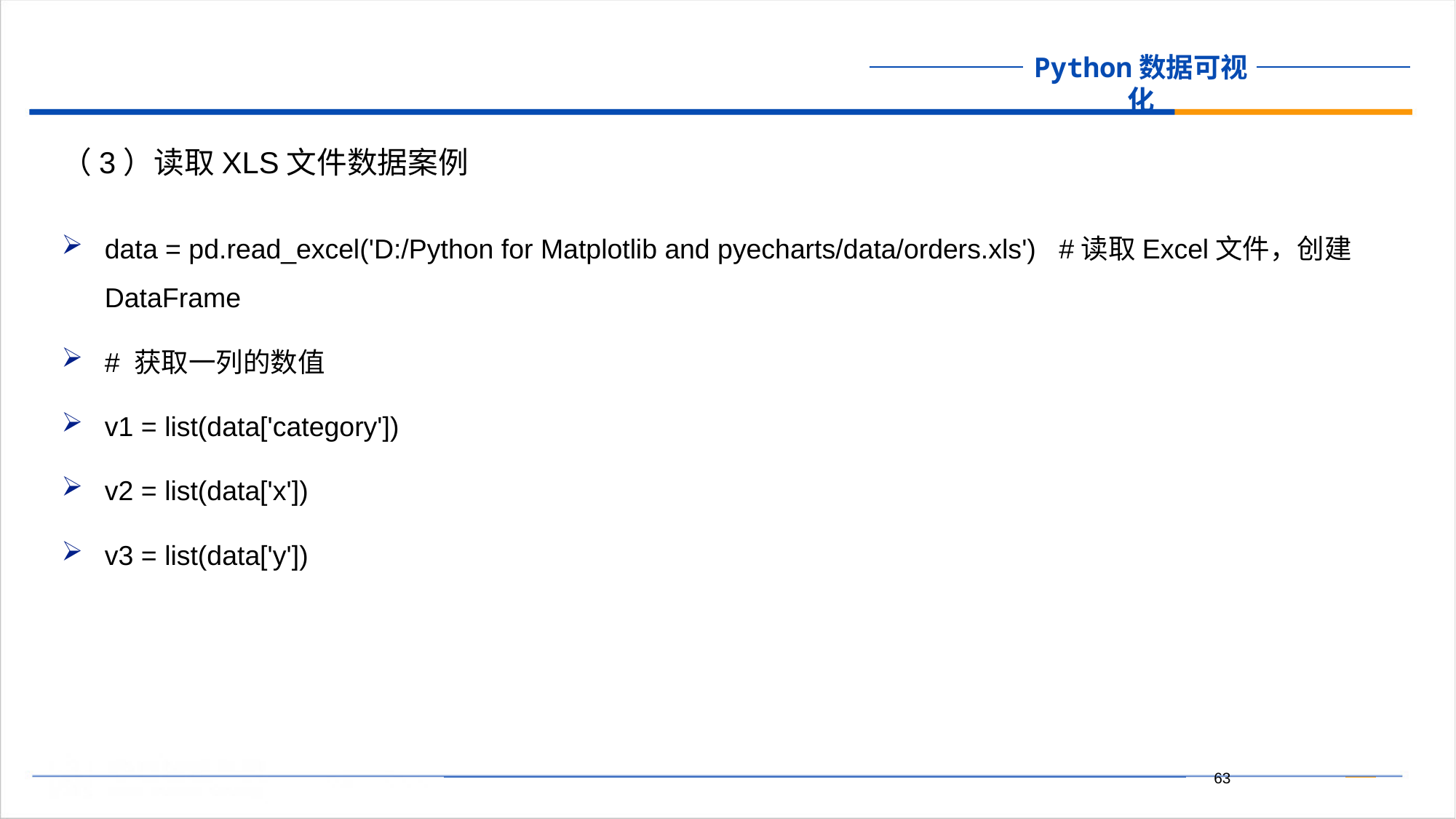

（3）读取XLS文件数据案例
data = pd.read_excel('D:/Python for Matplotlib and pyecharts/data/orders.xls')   #读取Excel文件，创建DataFrame
# 获取一列的数值
v1 = list(data['category'])
v2 = list(data['x'])
v3 = list(data['y'])